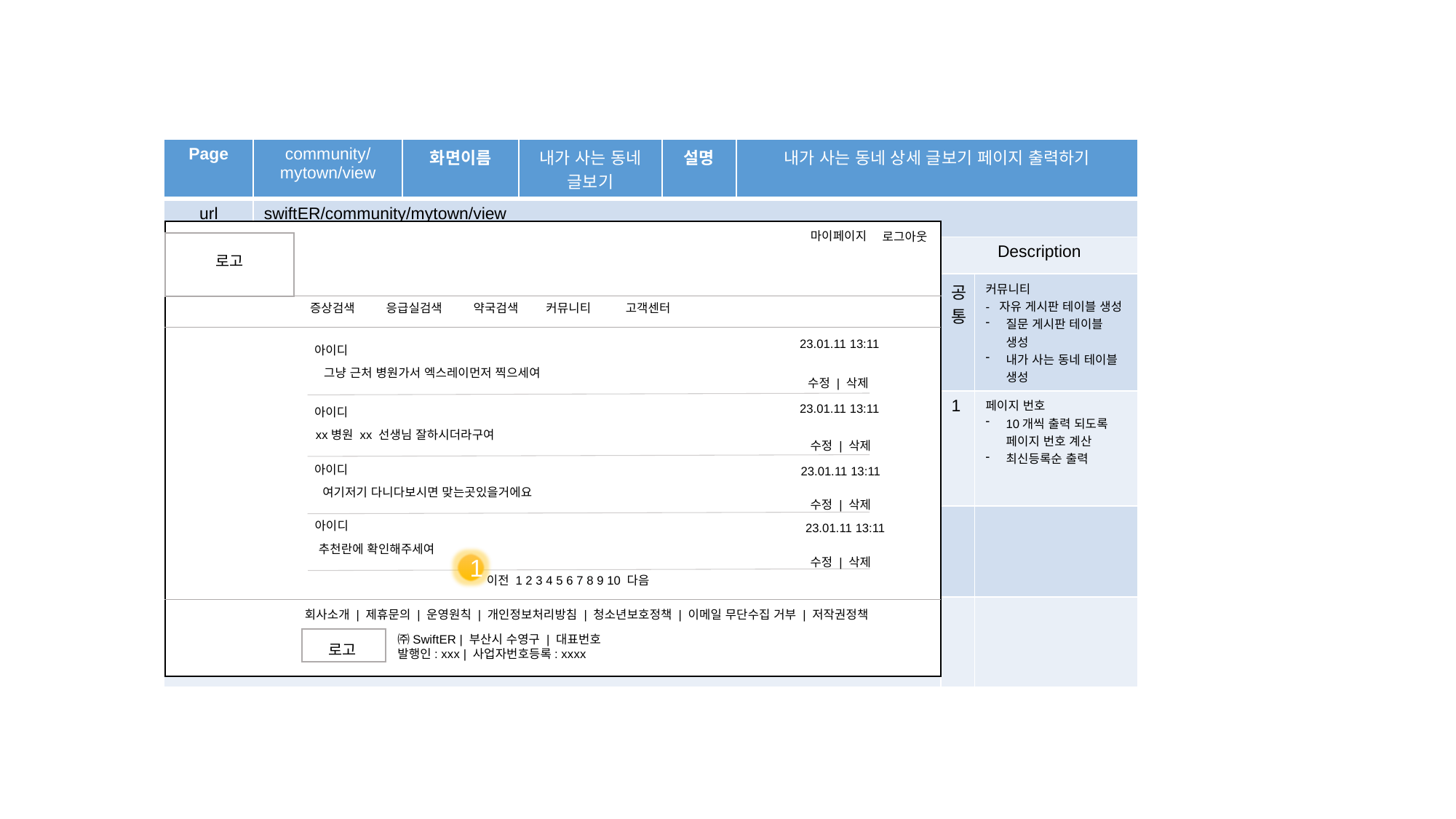

| Page | community/mytown/view | 화면이름 | 내가 사는 동네 글보기 | 설명 | 내가 사는 동네 상세 글보기 페이지 출력하기 |  |  |
| --- | --- | --- | --- | --- | --- | --- | --- |
| url | swiftER/community/mytown/view |  |  |  |  |  |  |
|  |  |  |  |  |  | Description |  |
|  |  |  |  |  |  | 공통 | 커뮤니티 - 자유 게시판 테이블 생성 질문 게시판 테이블 생성 내가 사는 동네 테이블 생성 |
|  |  |  |  |  |  | 1 | 페이지 번호 10개씩 출력 되도록 페이지 번호 계산 최신등록순 출력 |
|  |  |  |  |  |  |  |  |
|  |  |  |  |  |  |  |  |

마이페이지
로그아웃

로고
증상검색         응급실검색         약국검색        커뮤니티          고객센터
23.01.11 13:11
아이디
그냥 근처 병원가서 엑스레이먼저 찍으세여
수정 | 삭제
23.01.11 13:11
아이디
xx병원 xx 선생님 잘하시더라구여
수정 | 삭제
아이디
23.01.11 13:11
여기저기 다니다보시면 맞는곳있을거에요
수정 | 삭제
아이디
23.01.11 13:11
추천란에 확인해주세여
수정 | 삭제
1
이전 1 2 3 4 5 6 7 8 9 10 다음
회사소개 | 제휴문의 | 운영원칙 | 개인정보처리방침 | 청소년보호정책 | 이메일 무단수집 거부 | 저작권정책
㈜SwiftER | 부산시 수영구 | 대표번호
발행인: xxx | 사업자번호등록: xxxx

로고